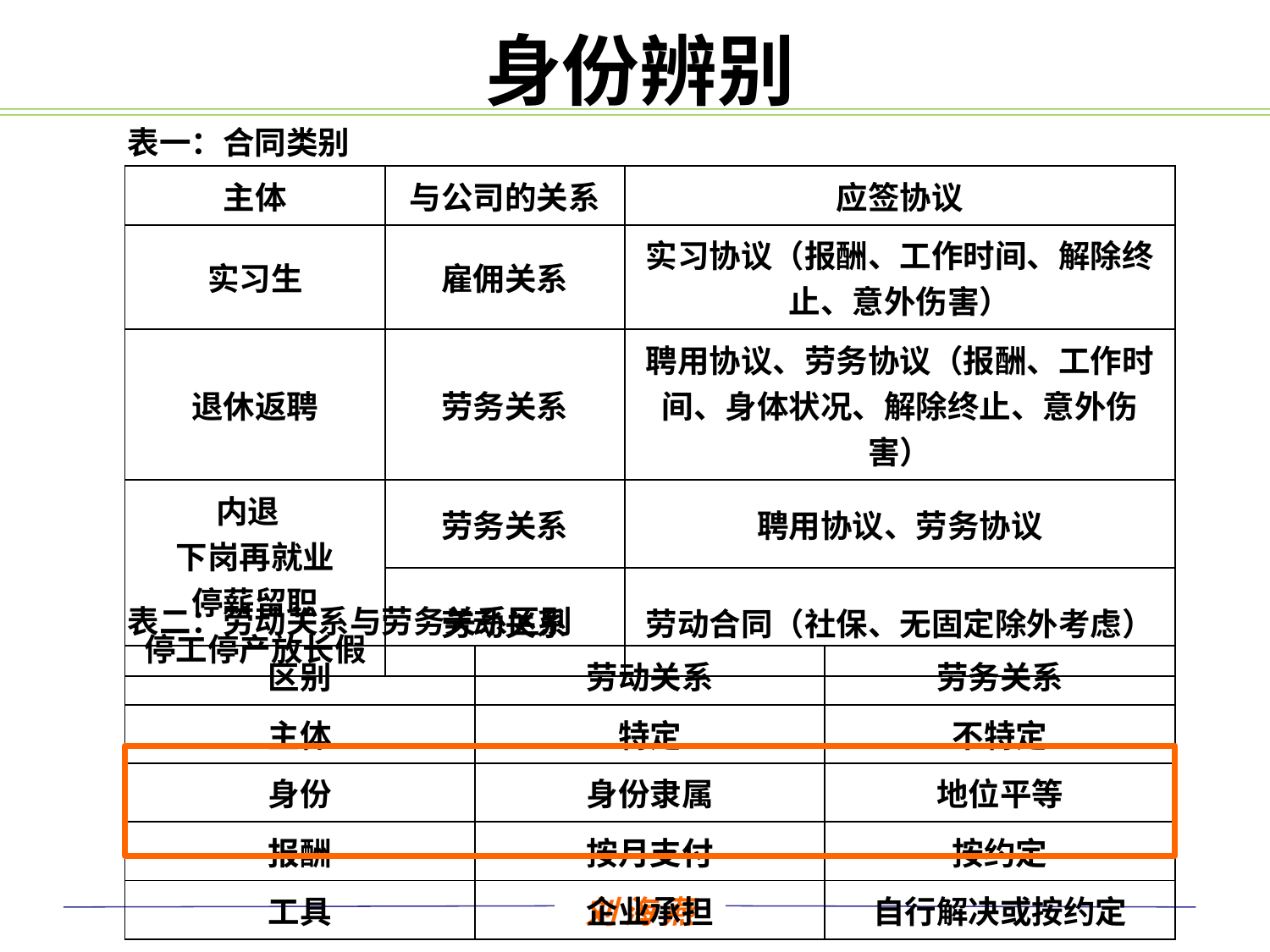

# 身份辨别
表一：合同类别
| 主体 | 与公司的关系 | 应签协议 |
| --- | --- | --- |
| 实习生 | 雇佣关系 | 实习协议（报酬、工作时间、解除终止、意外伤害） |
| 退休返聘 | 劳务关系 | 聘用协议、劳务协议（报酬、工作时间、身体状况、解除终止、意外伤害） |
| 内退 下岗再就业 停薪留职 停工停产放长假 | 劳务关系 | 聘用协议、劳务协议 |
|  | 劳动关系 | 劳动合同（社保、无固定除外考虑） |
表二：劳动关系与劳务关系区别
| 区别 | 劳动关系 | 劳务关系 |
| --- | --- | --- |
| 主体 | 特定 | 不特定 |
| 身份 | 身份隶属 | 地位平等 |
| 报酬 | 按月支付 | 按约定 |
| 工具 | 企业承担 | 自行解决或按约定 |